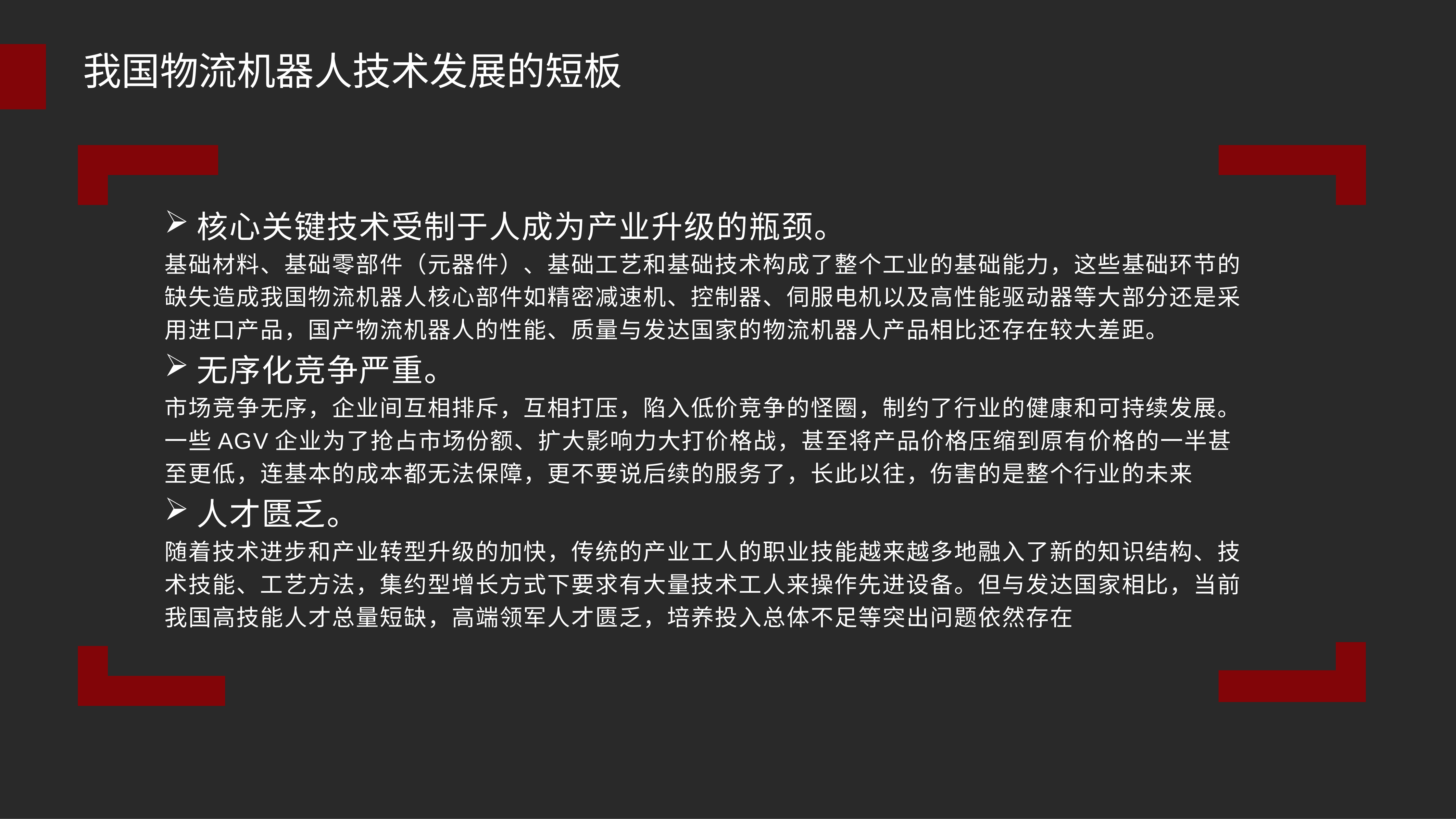

我国物流机器人技术发展的短板

核心关键技术受制于人成为产业升级的瓶颈。
基础材料、基础零部件（元器件）、基础工艺和基础技术构成了整个工业的基础能力，这些基础环节的缺失造成我国物流机器人核心部件如精密减速机、控制器、伺服电机以及高性能驱动器等大部分还是采用进口产品，国产物流机器人的性能、质量与发达国家的物流机器人产品相比还存在较大差距。
无序化竞争严重。
市场竞争无序，企业间互相排斥，互相打压，陷入低价竞争的怪圈，制约了行业的健康和可持续发展。一些AGV企业为了抢占市场份额、扩大影响力大打价格战，甚至将产品价格压缩到原有价格的一半甚至更低，连基本的成本都无法保障，更不要说后续的服务了，长此以往，伤害的是整个行业的未来
人才匮乏。
随着技术进步和产业转型升级的加快，传统的产业工人的职业技能越来越多地融入了新的知识结构、技术技能、工艺方法，集约型增长方式下要求有大量技术工人来操作先进设备。但与发达国家相比，当前我国高技能人才总量短缺，高端领军人才匮乏，培养投入总体不足等突出问题依然存在